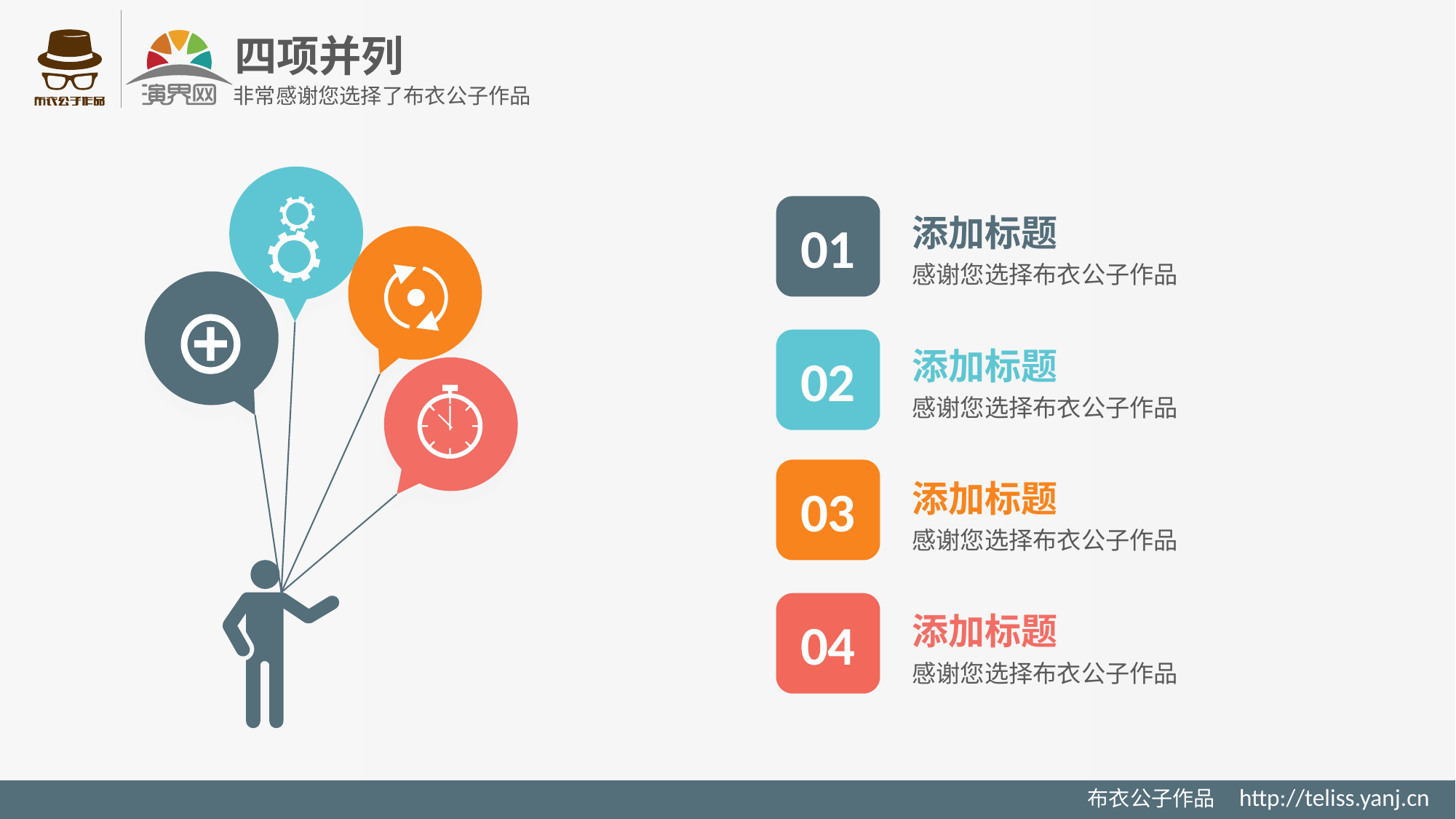

四项并列
非常感谢您选择了布衣公子作品

01
添加标题
感谢您选择布衣公子作品

添加标题
感谢您选择布衣公子作品
02

03
添加标题
感谢您选择布衣公子作品

04
添加标题
感谢您选择布衣公子作品
布衣公子作品    http://teliss.yanj.cn